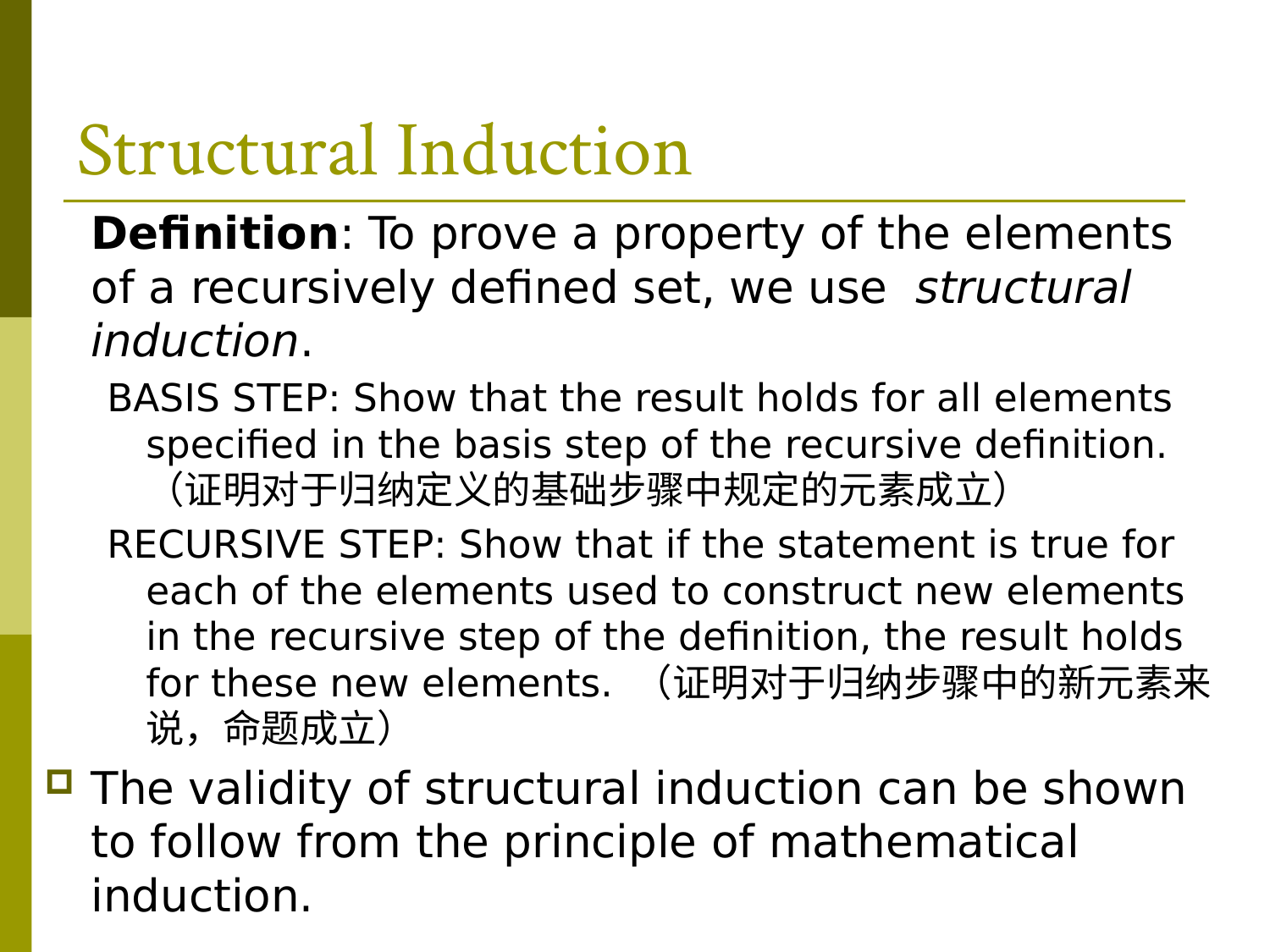

# Structural Induction
   Definition: To prove a property of the elements of a recursively defined set, we use  structural induction.
BASIS STEP: Show that the result holds for all elements specified in the basis step of the recursive definition.（证明对于归纳定义的基础步骤中规定的元素成立）
RECURSIVE STEP: Show that if the statement is true for each of the elements used to construct new elements in the recursive step of the definition, the result holds for these new elements. （证明对于归纳步骤中的新元素来说，命题成立）
The validity of structural induction can be shown to follow from the principle of mathematical induction.